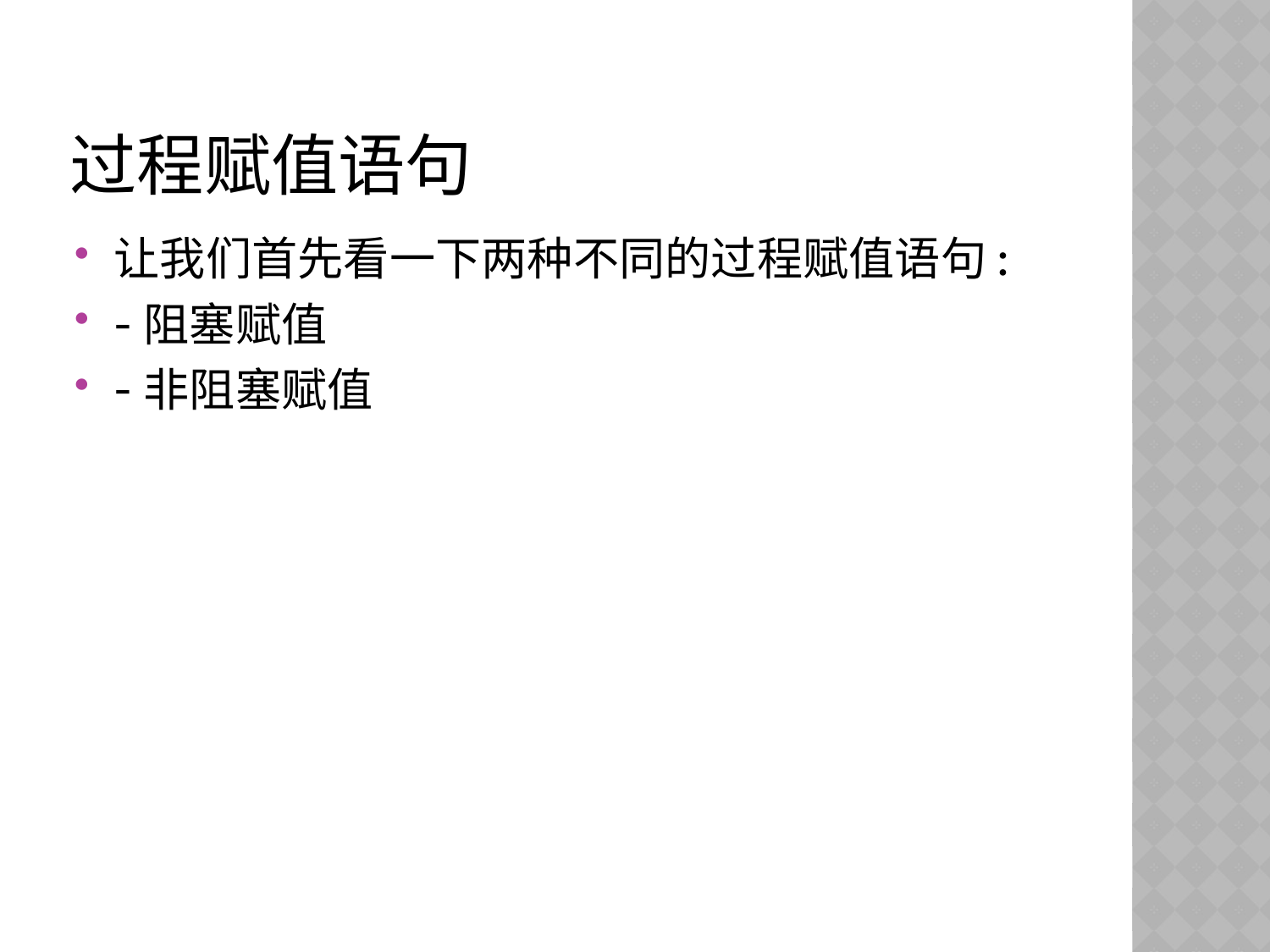

# 过程赋值语句
让我们首先看一下两种不同的过程赋值语句:
-阻塞赋值
-非阻塞赋值